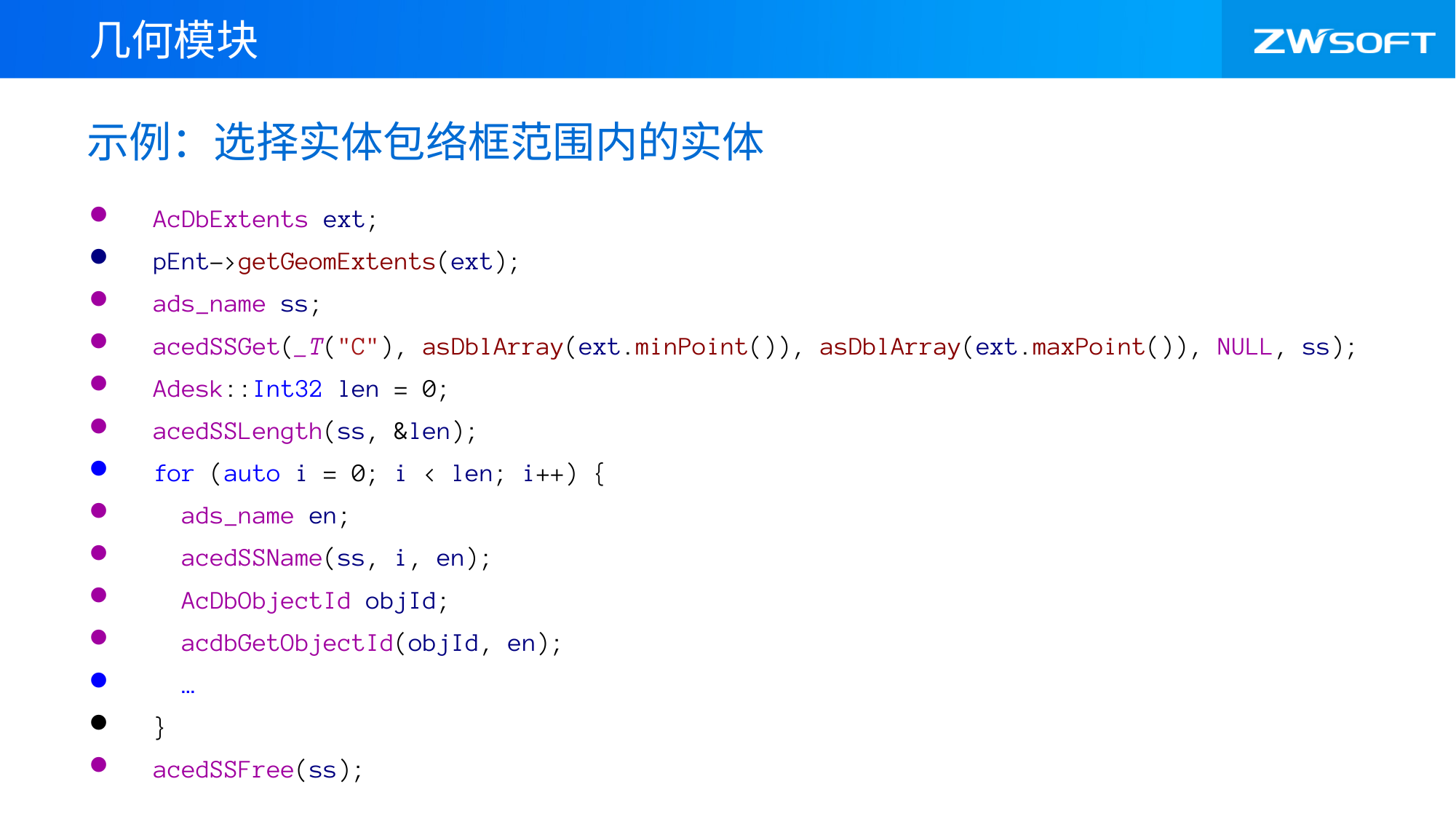

几何模块
# 示例：选择实体包络框范围内的实体
AcDbExtents ext;
pEnt->getGeomExtents(ext);
ads_name ss;
acedSSGet(_T("C"), asDblArray(ext.minPoint()), asDblArray(ext.maxPoint()), NULL, ss);
Adesk::Int32 len = 0;
acedSSLength(ss, &len);
for (auto i = 0; i < len; i++) {
  ads_name en;
  acedSSName(ss, i, en);
  AcDbObjectId objId;
  acdbGetObjectId(objId, en);
  …
}
acedSSFree(ss);